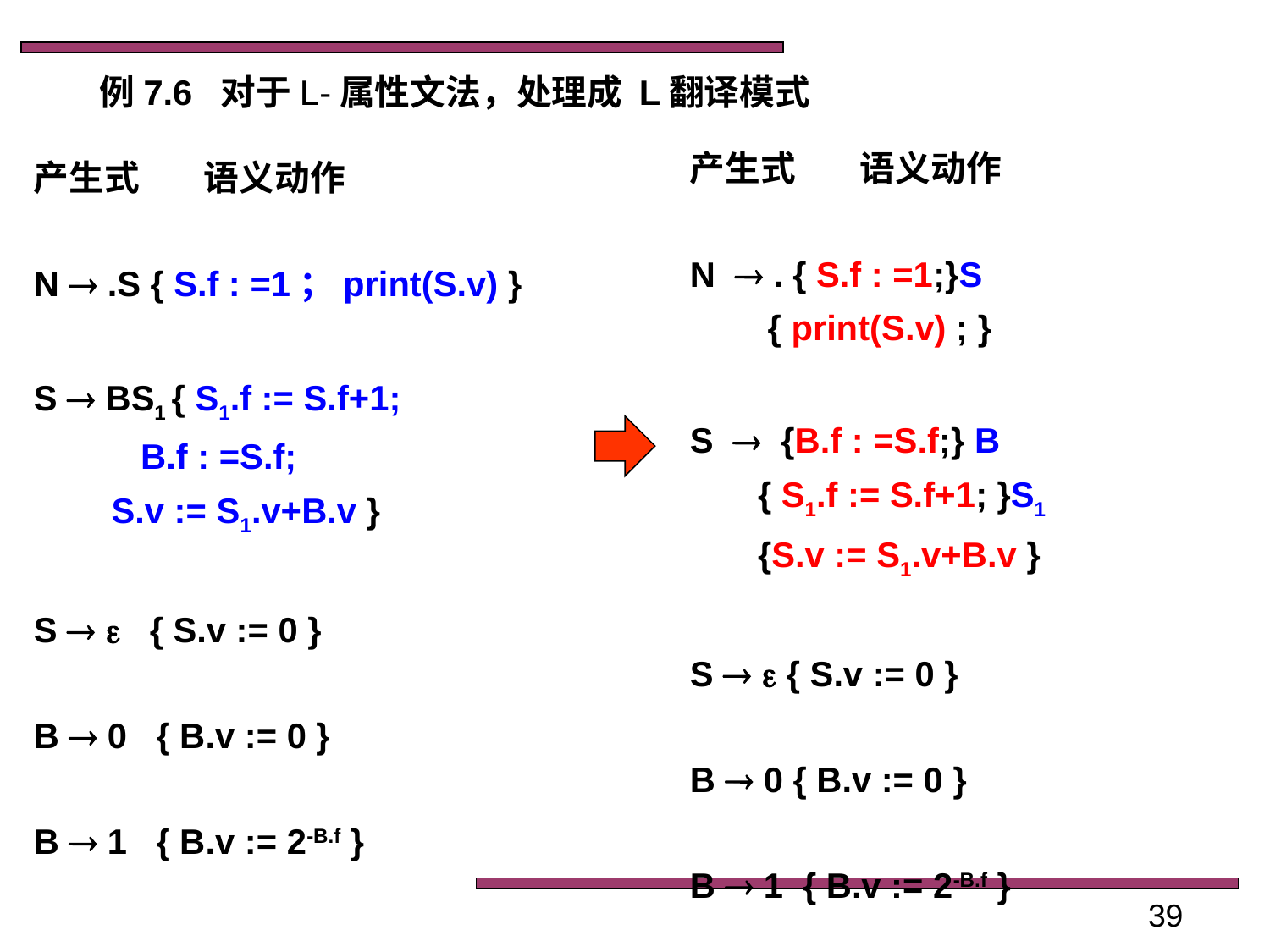

例7.6  对于L-属性文法，处理成 L翻译模式
产生式        语义动作

N  → . { S.f : =1;}S
        { print(S.v) ; }

S  →  {B.f : =S.f;} B
       { S1.f := S.f+1; }S1
       {S.v := S1.v+B.v }

S → ε { S.v := 0 }

B → 0 { B.v := 0 }

B → 1  { B.v := 2-B.f }
产生式        语义动作

N → .S { S.f : =1；print(S.v) }

S → BS1 { S1.f := S.f+1;
           B.f : =S.f;
        S.v := S1.v+B.v }

S → ε   { S.v := 0 }

B → 0   { B.v := 0 }

B → 1   { B.v := 2-B.f }

39